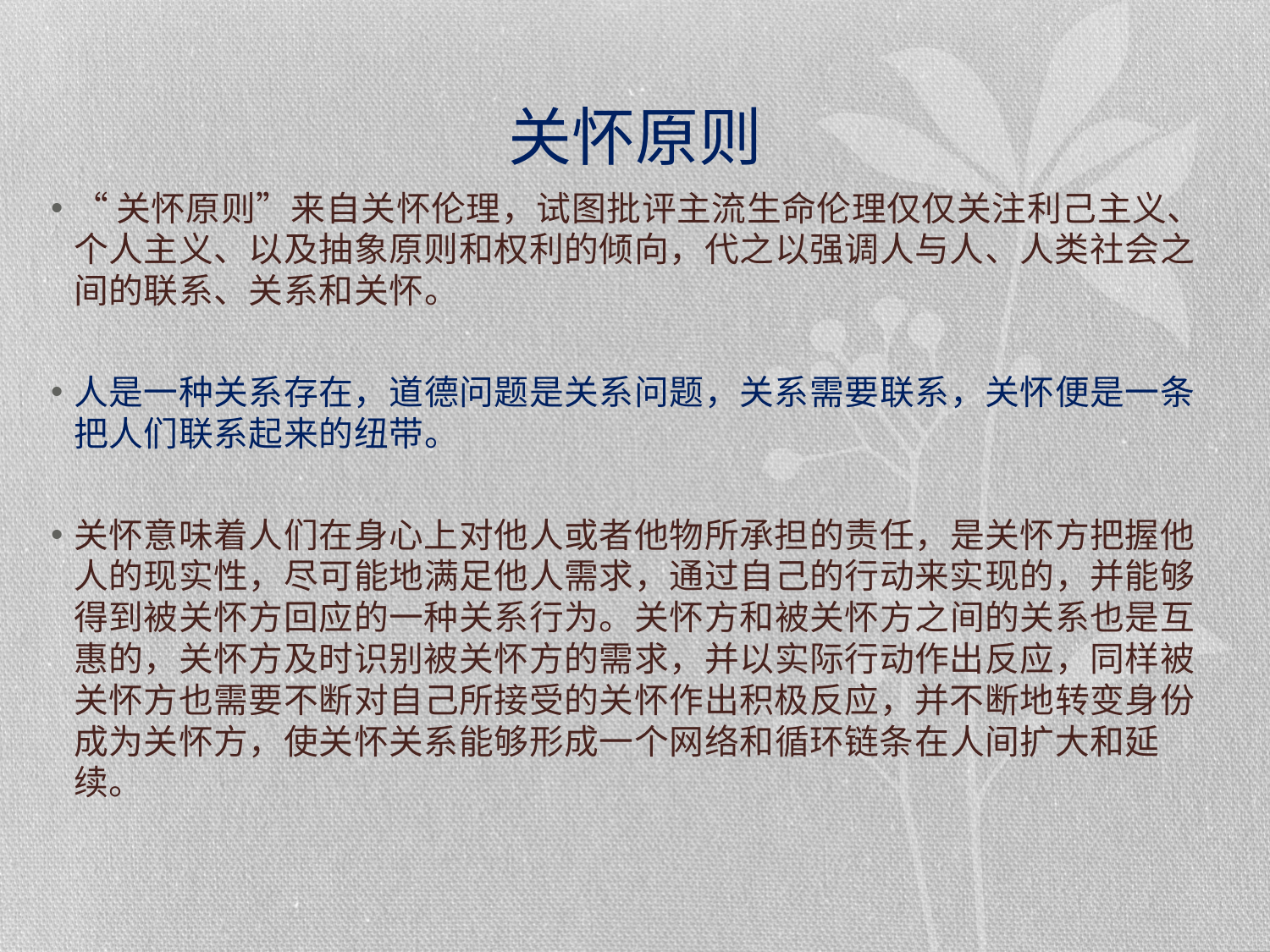

# 关怀原则
“关怀原则”来自关怀伦理，试图批评主流生命伦理仅仅关注利己主义、个人主义、以及抽象原则和权利的倾向，代之以强调人与人、人类社会之间的联系、关系和关怀。

人是一种关系存在，道德问题是关系问题，关系需要联系，关怀便是一条把人们联系起来的纽带。

关怀意味着人们在身心上对他人或者他物所承担的责任，是关怀方把握他人的现实性，尽可能地满足他人需求，通过自己的行动来实现的，并能够得到被关怀方回应的一种关系行为。关怀方和被关怀方之间的关系也是互惠的，关怀方及时识别被关怀方的需求，并以实际行动作出反应，同样被关怀方也需要不断对自己所接受的关怀作出积极反应，并不断地转变身份成为关怀方，使关怀关系能够形成一个网络和循环链条在人间扩大和延续。